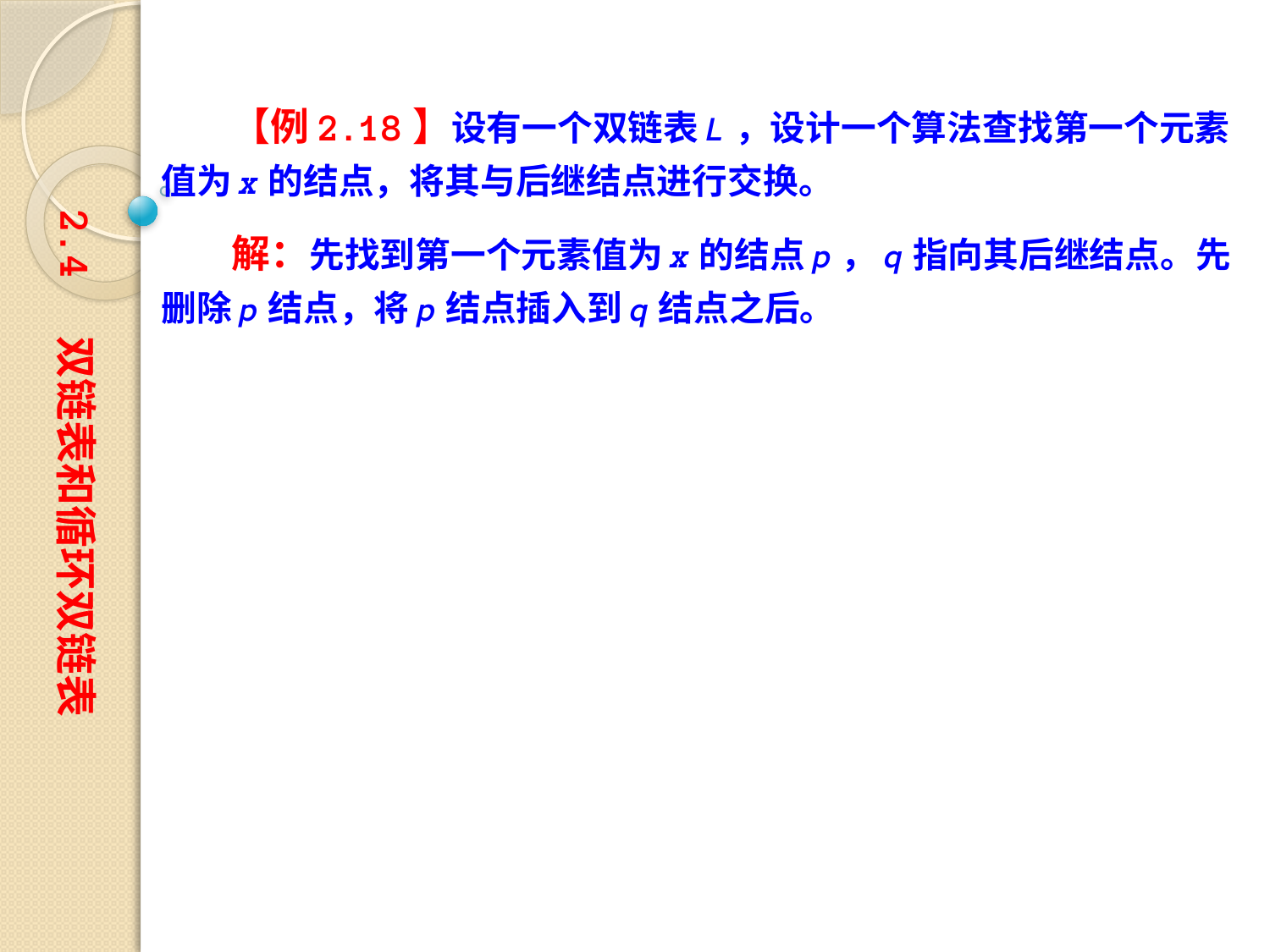

【例2.18】设有一个双链表L，设计一个算法查找第一个元素值为x的结点，将其与后继结点进行交换。
　　解：先找到第一个元素值为x的结点p，q指向其后继结点。先删除p结点，将p结点插入到q结点之后。
2.4  双链表和循环双链表